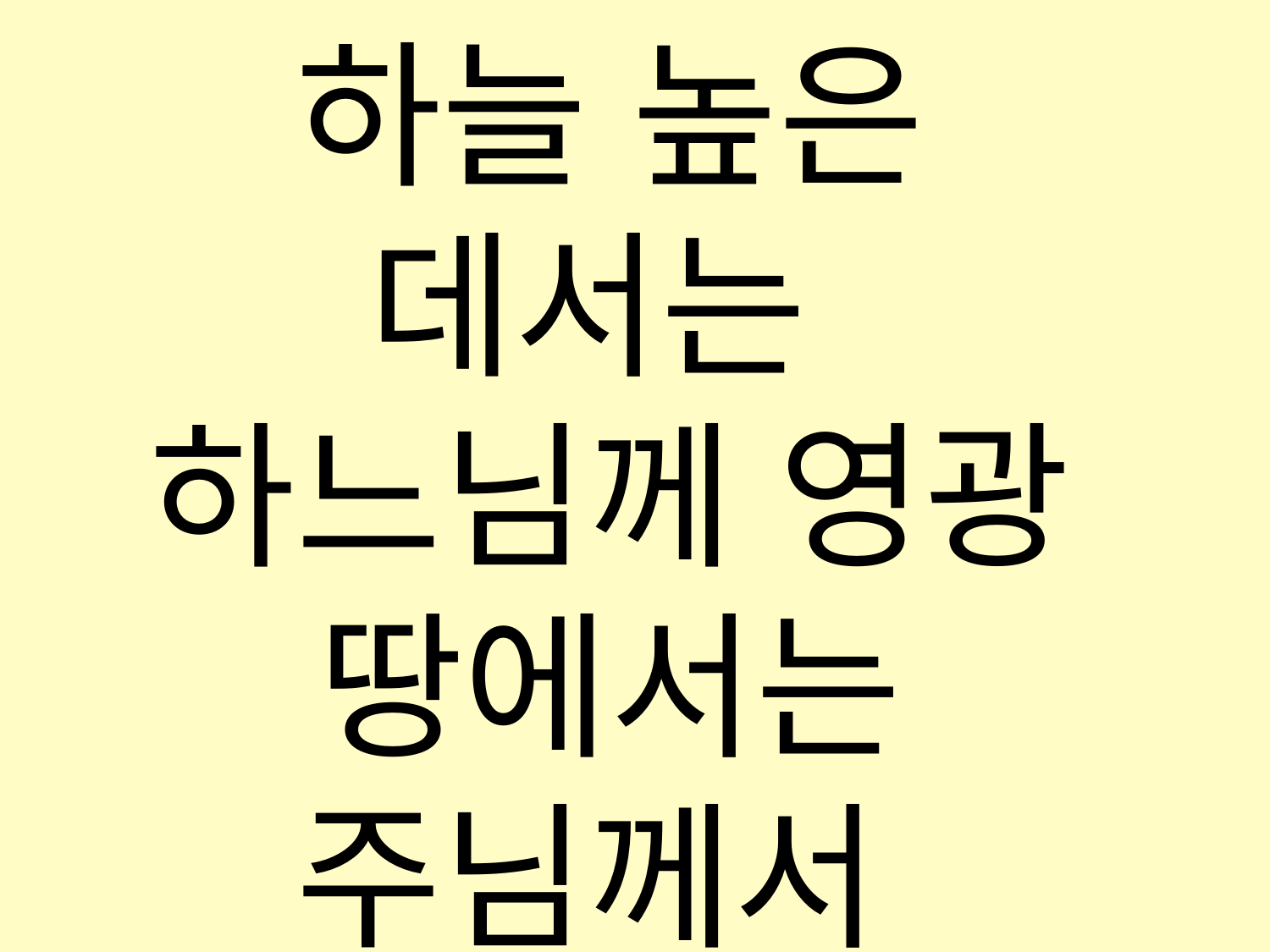

하늘 높은 데서는
하느님께 영광
땅에서는 주님께서
사랑하시는 사람들에게 평화